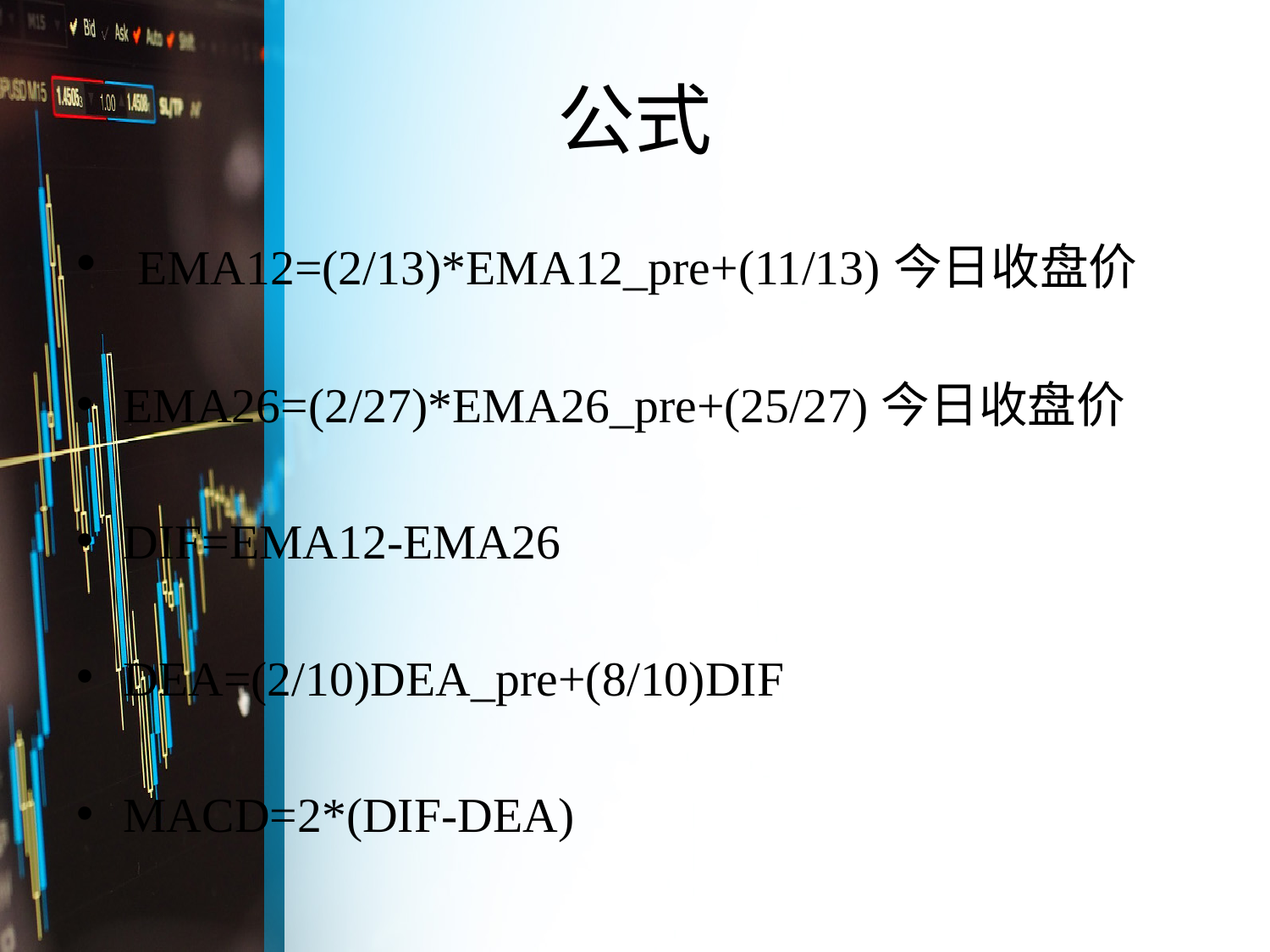

# 公式
 EMA12=(2/13)*EMA12_pre+(11/13)今日收盘价

EMA26=(2/27)*EMA26_pre+(25/27)今日收盘价

DIF=EMA12-EMA26

DEA=(2/10)DEA_pre+(8/10)DIF

MACD=2*(DIF-DEA)